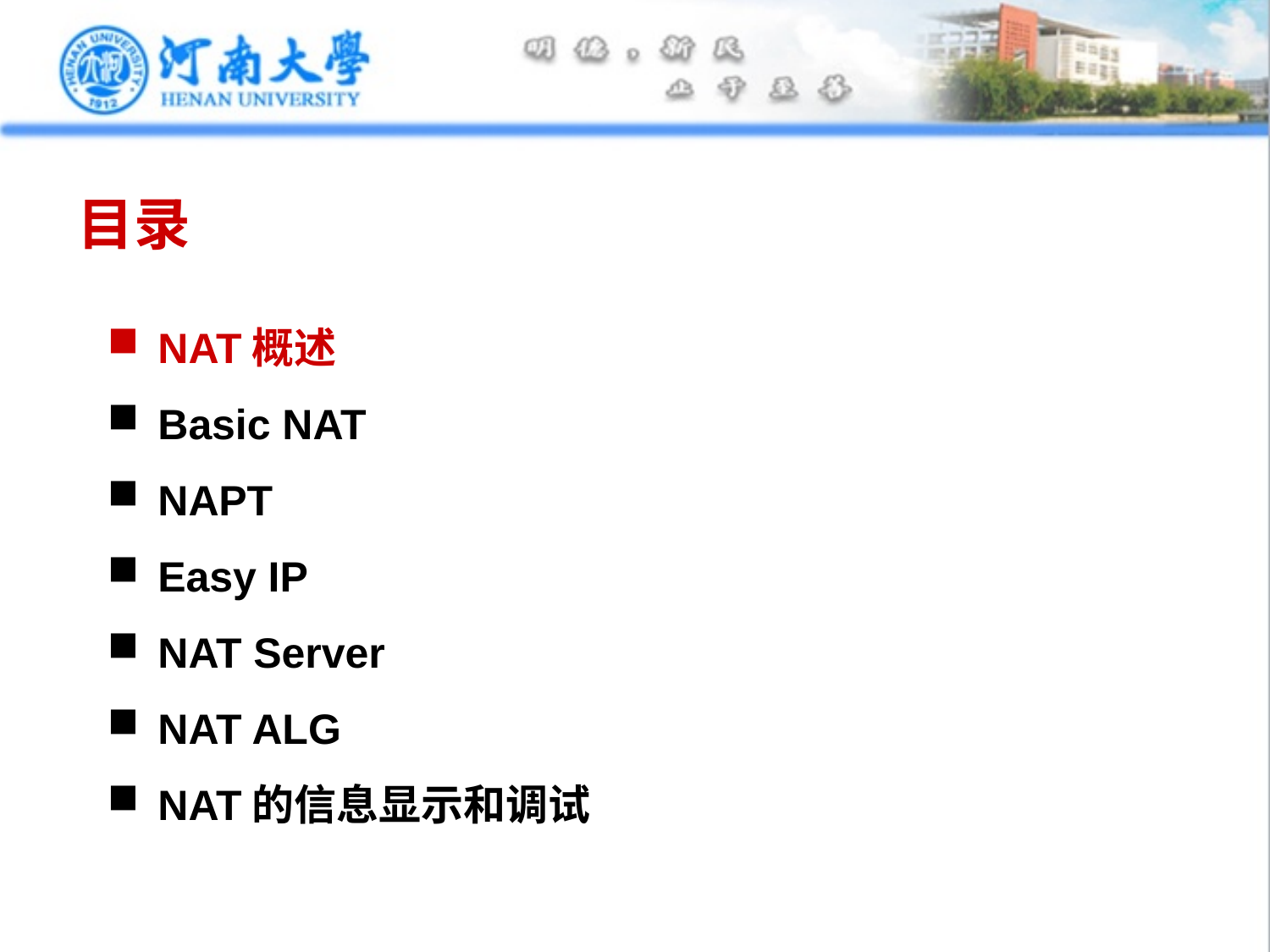

目录
NAT概述
Basic NAT
NAPT
Easy IP
NAT Server
NAT ALG
NAT的信息显示和调试